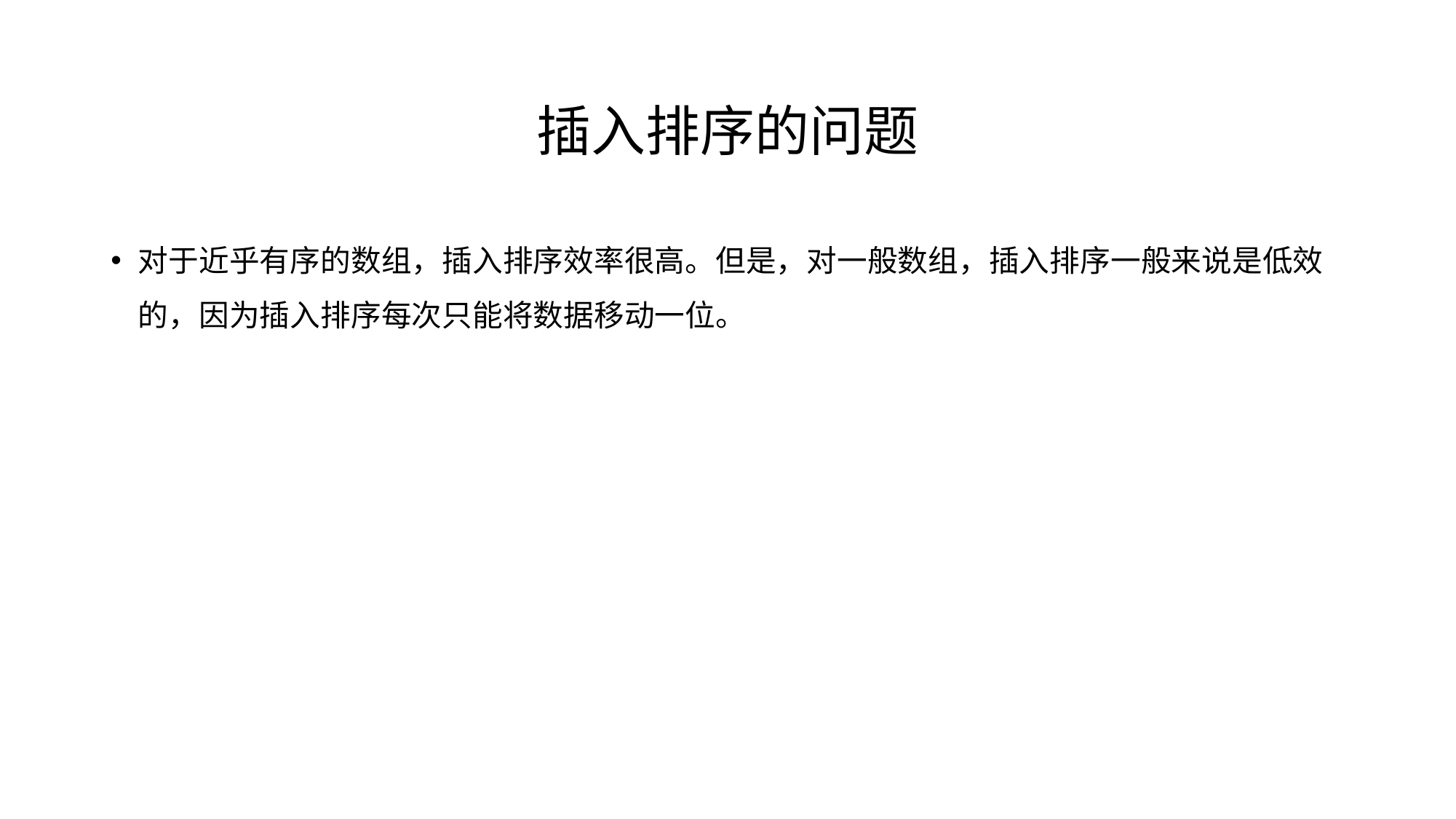

# 插入排序的问题
对于近乎有序的数组，插入排序效率很高。但是，对一般数组，插入排序一般来说是低效的，因为插入排序每次只能将数据移动一位。